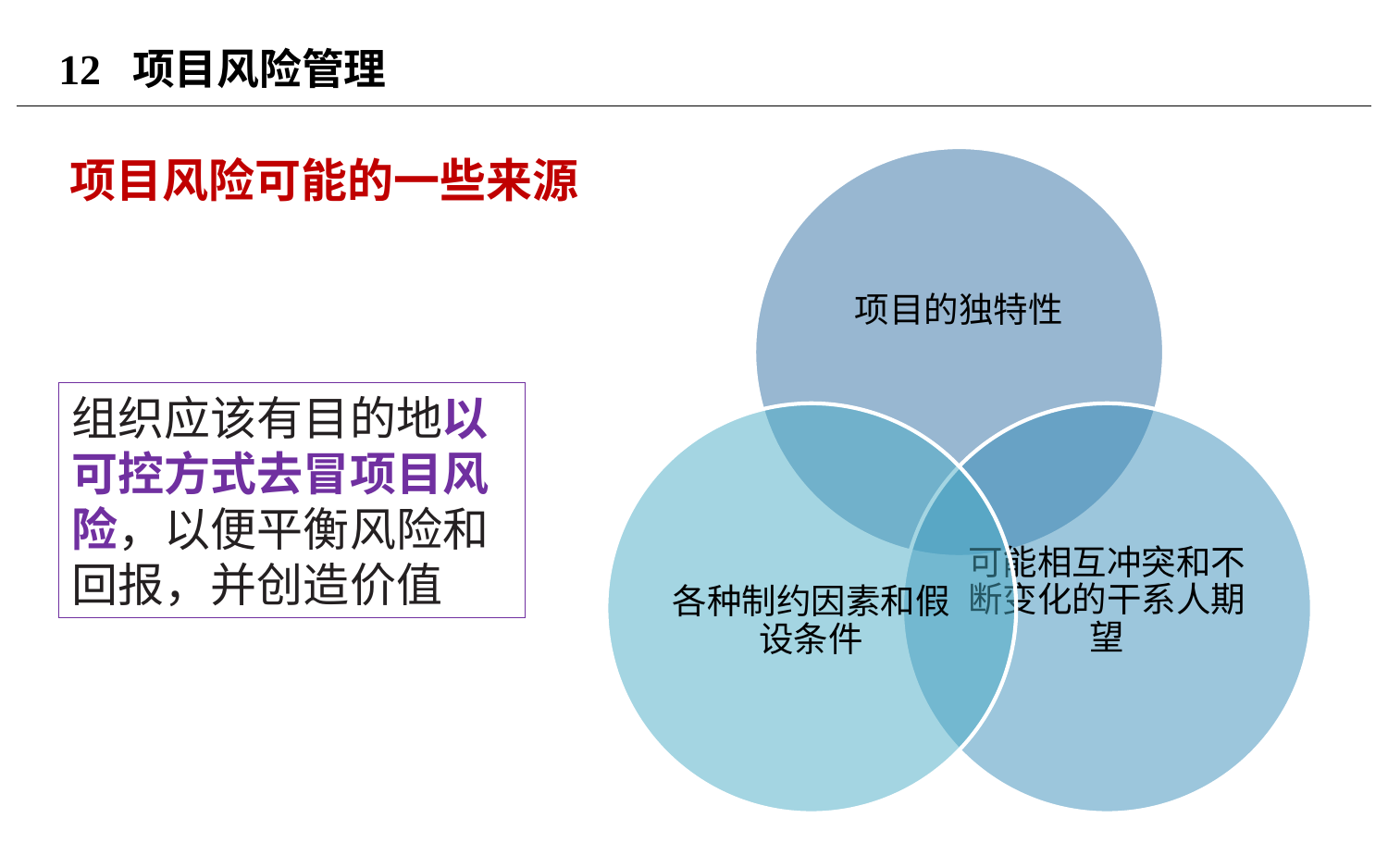

# 12  项目风险管理
项目风险可能的一些来源
项目的独特性
可能相互冲突和不断变化的干系人期望
各种制约因素和假设条件
组织应该有目的地以可控方式去冒项目风险，以便平衡风险和回报，并创造价值